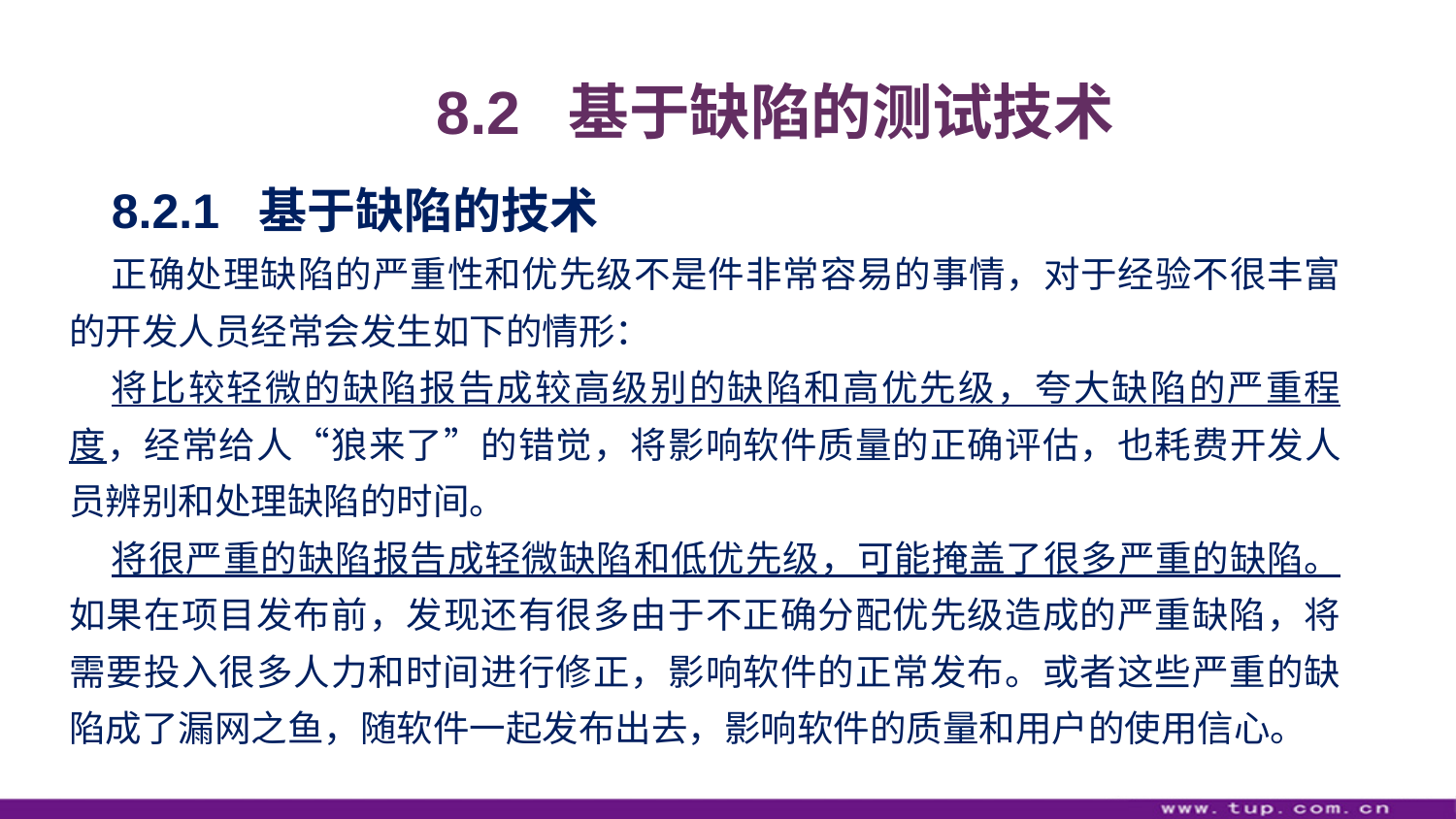

8.2  基于缺陷的测试技术

8.2.1  基于缺陷的技术
正确处理缺陷的严重性和优先级不是件非常容易的事情，对于经验不很丰富的开发人员经常会发生如下的情形：
将比较轻微的缺陷报告成较高级别的缺陷和高优先级，夸大缺陷的严重程度，经常给人“狼来了”的错觉，将影响软件质量的正确评估，也耗费开发人员辨别和处理缺陷的时间。
将很严重的缺陷报告成轻微缺陷和低优先级，可能掩盖了很多严重的缺陷。如果在项目发布前，发现还有很多由于不正确分配优先级造成的严重缺陷，将需要投入很多人力和时间进行修正，影响软件的正常发布。或者这些严重的缺陷成了漏网之鱼，随软件一起发布出去，影响软件的质量和用户的使用信心。